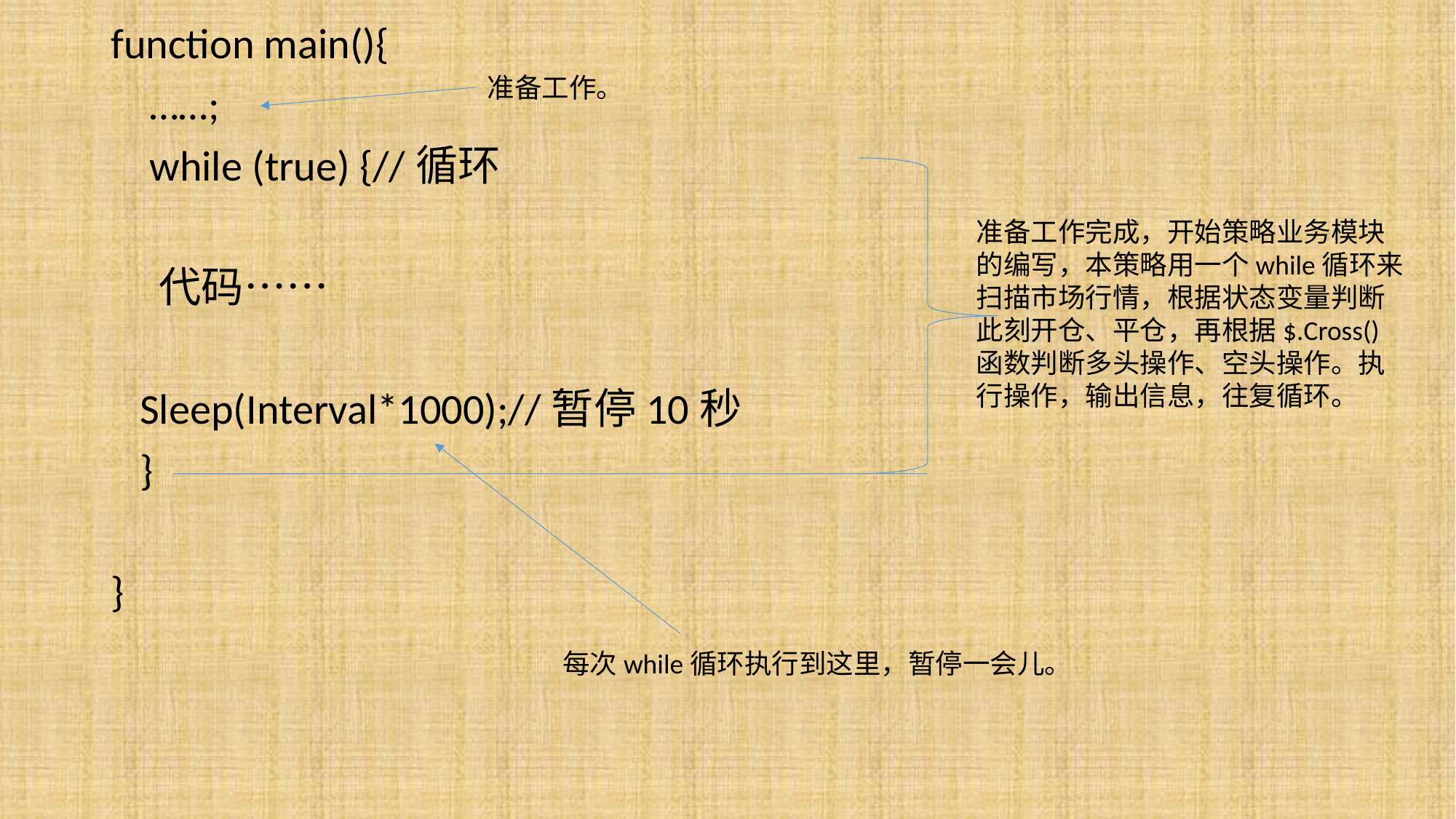

function main(){
    ……;
    while (true) {//循环

    代码……

   Sleep(Interval*1000);//暂停10秒
   }

}
准备工作。

准备工作完成，开始策略业务模块的编写，本策略用一个while循环来扫描市场行情，根据状态变量判断此刻开仓、平仓，再根据$.Cross()函数判断多头操作、空头操作。执行操作，输出信息，往复循环。
每次while循环执行到这里，暂停一会儿。